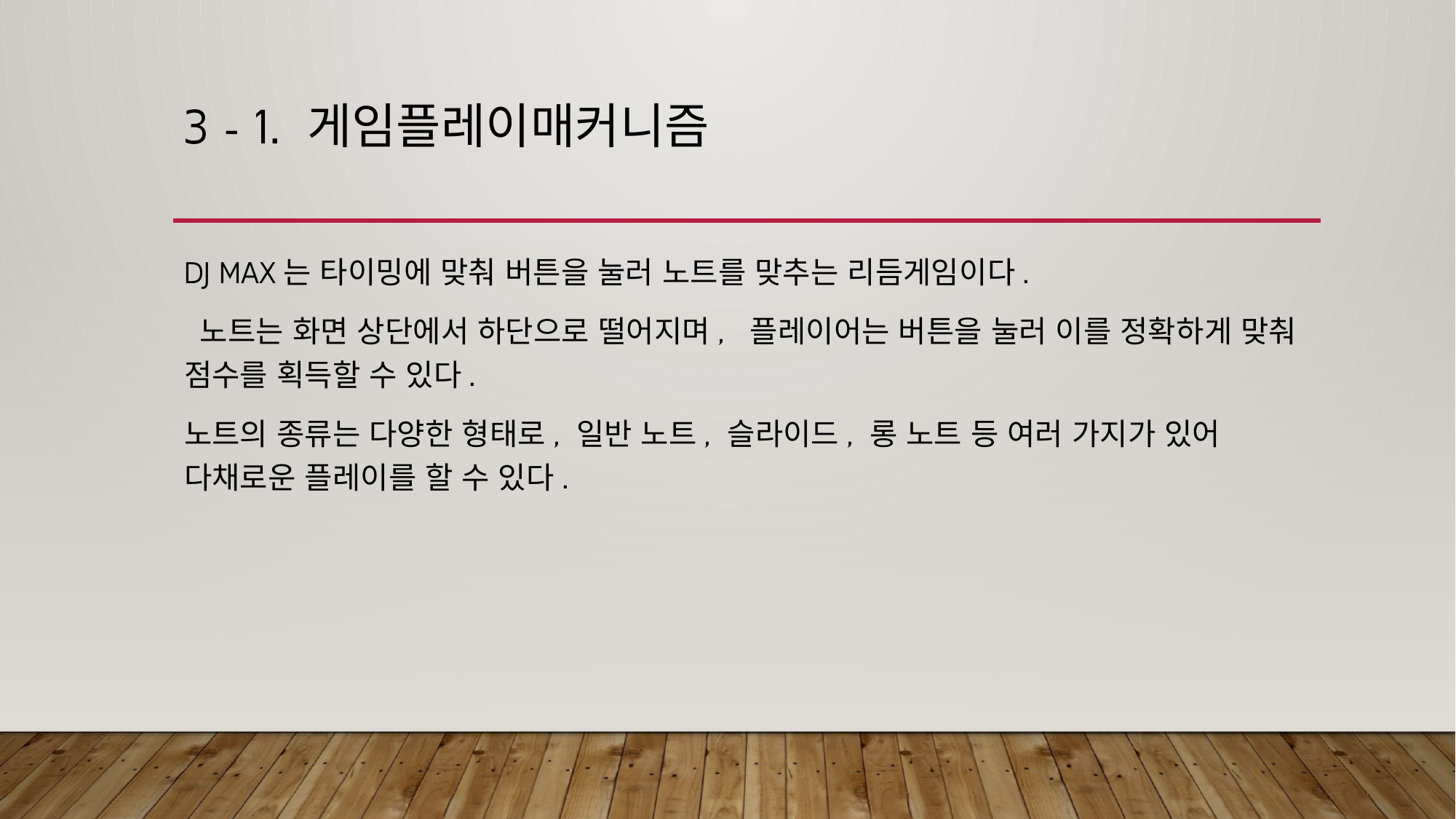

# 3 - 1. 게임플레이매커니즘
DJ MAX는 타이밍에 맞춰 버튼을 눌러 노트를 맞추는 리듬게임이다.
 노트는 화면 상단에서 하단으로 떨어지며,  플레이어는 버튼을 눌러 이를 정확하게 맞춰 점수를 획득할 수 있다.
노트의 종류는 다양한 형태로, 일반 노트, 슬라이드, 롱 노트 등 여러 가지가 있어 다채로운 플레이를 할 수 있다.